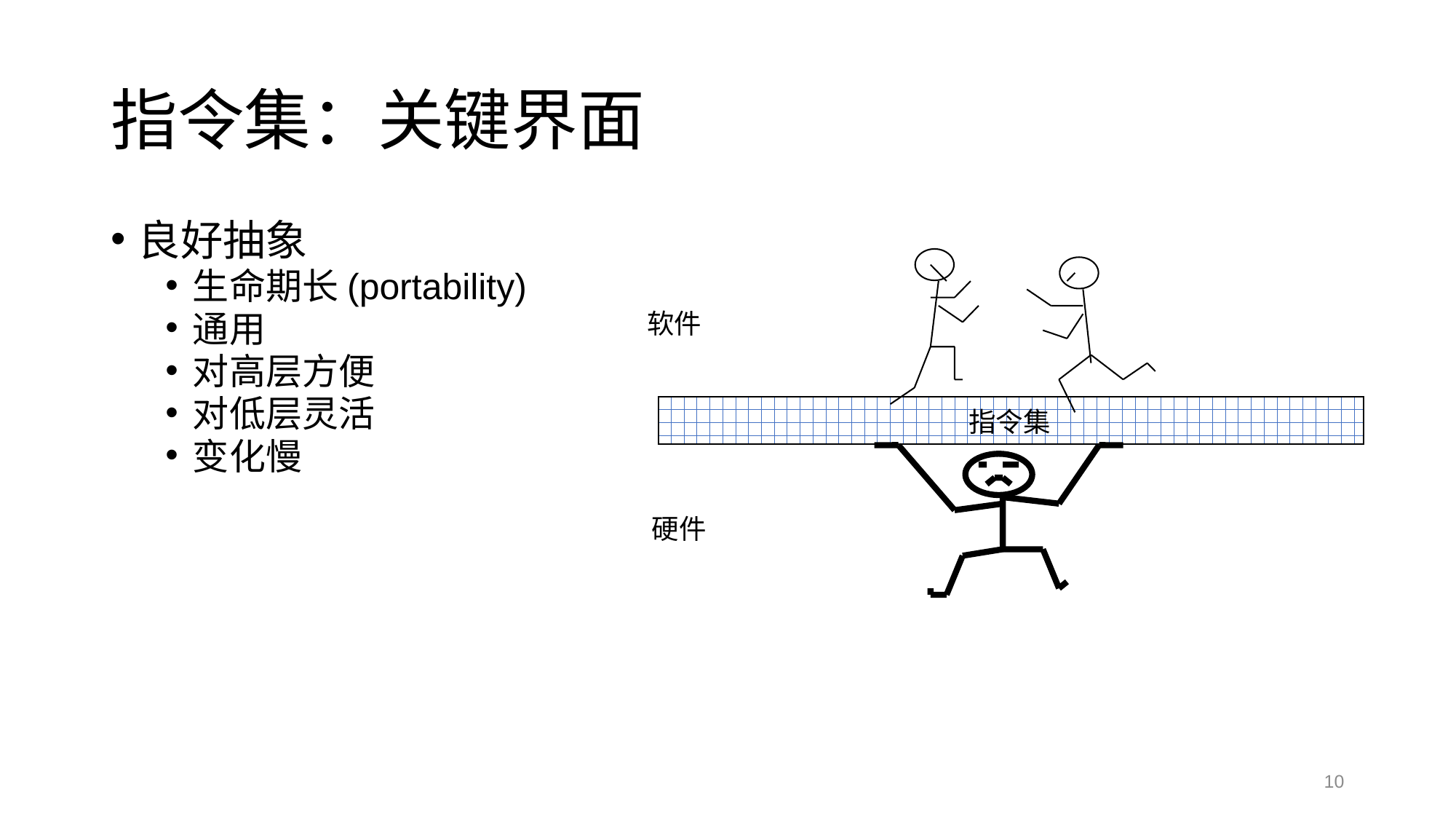

# 指令集：关键界面
良好抽象
生命期长(portability)
通用
对高层方便
对低层灵活
变化慢

软件

指令集

硬件
10